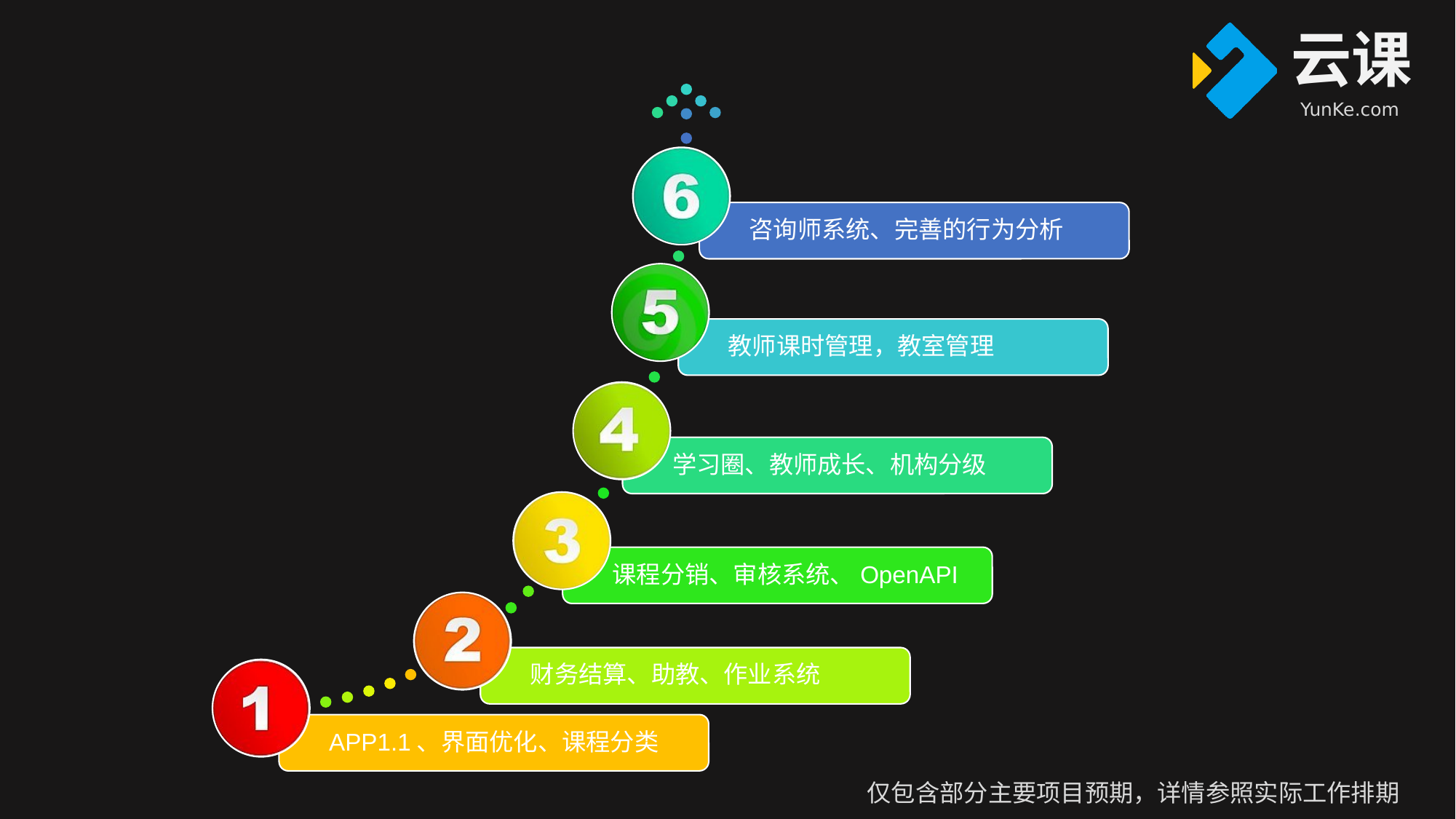

APP1.1、界面优化、课程分类
财务结算、助教、作业系统
课程分销、审核系统、OpenAPI
学习圈、教师成长、机构分级
教师课时管理，教室管理
咨询师系统、完善的行为分析
仅包含部分主要项目预期，详情参照实际工作排期